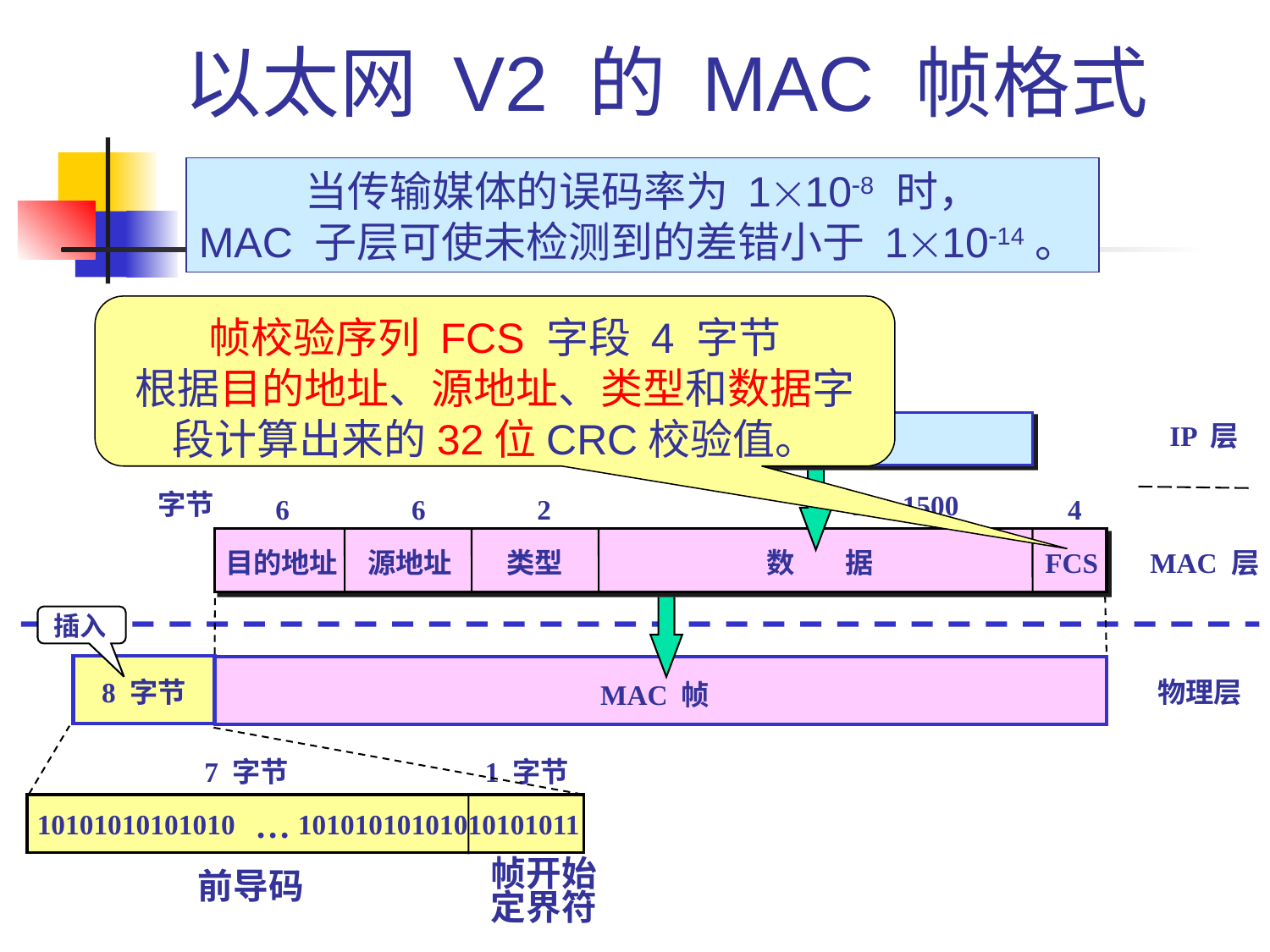

# 以太网 V2 的 MAC 帧格式
当传输媒体的误码率为 1×10−8 时，
MAC 子层可使未检测到的差错小于 1×10−14。
帧校验序列 FCS 字段 4 字节
根据目的地址、源地址、类型和数据字段计算出来的32位CRC校验值。
IP 数据报

IP 层
字节
46 ~ 1500
6
6
2
4

目的地址
源地址
类型
数        据
FCS

MAC 层

插入

8 字节

7 字节
1 字节

…
10101010101010         10101010101010101011
帧开始
定界符
前导码

物理层
MAC 帧